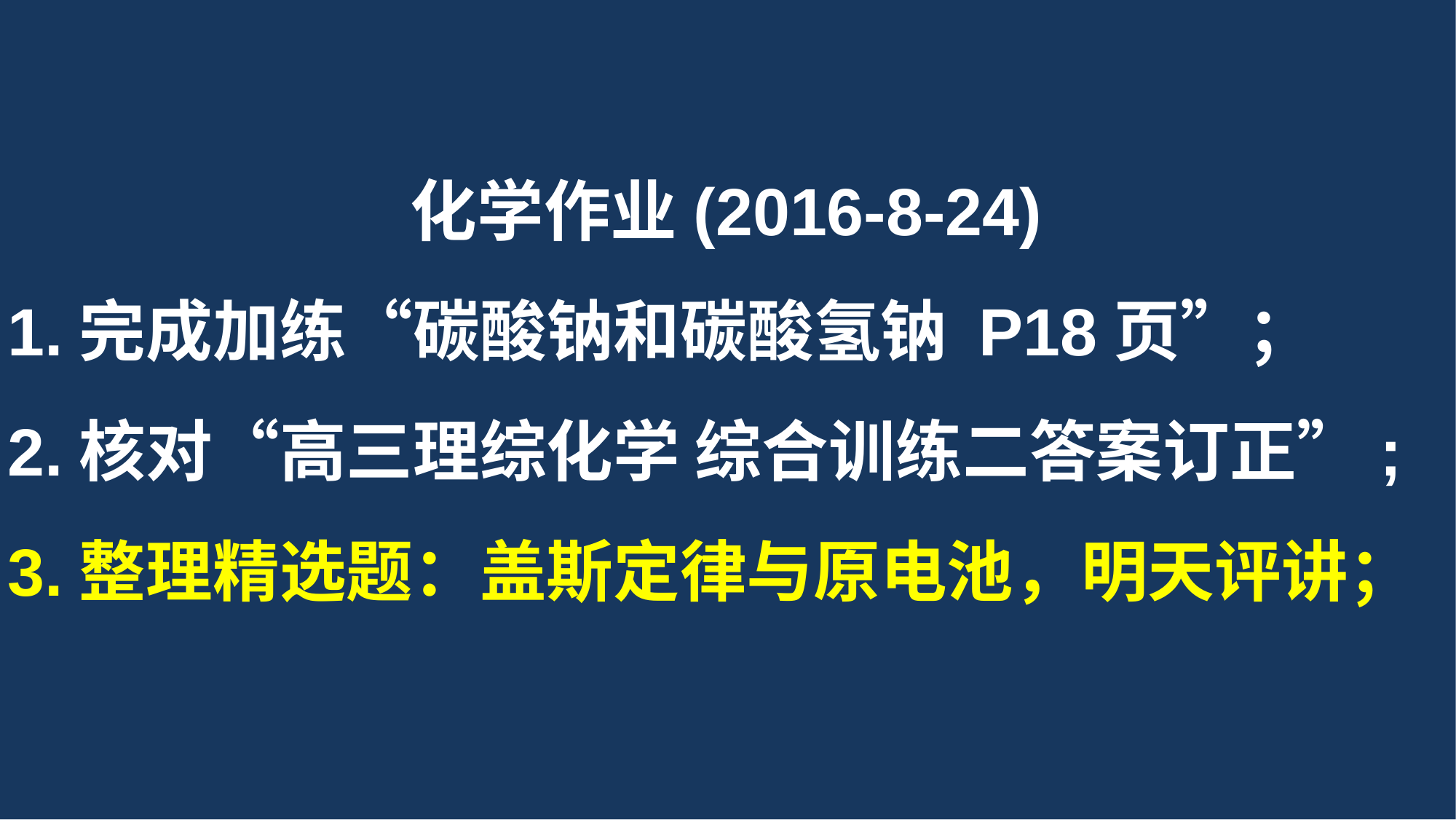

化学作业(2016-8-24)
1.完成加练“碳酸钠和碳酸氢钠 P18页”；
2.核对“高三理综化学 综合训练二答案订正”;
3.整理精选题：盖斯定律与原电池，明天评讲；